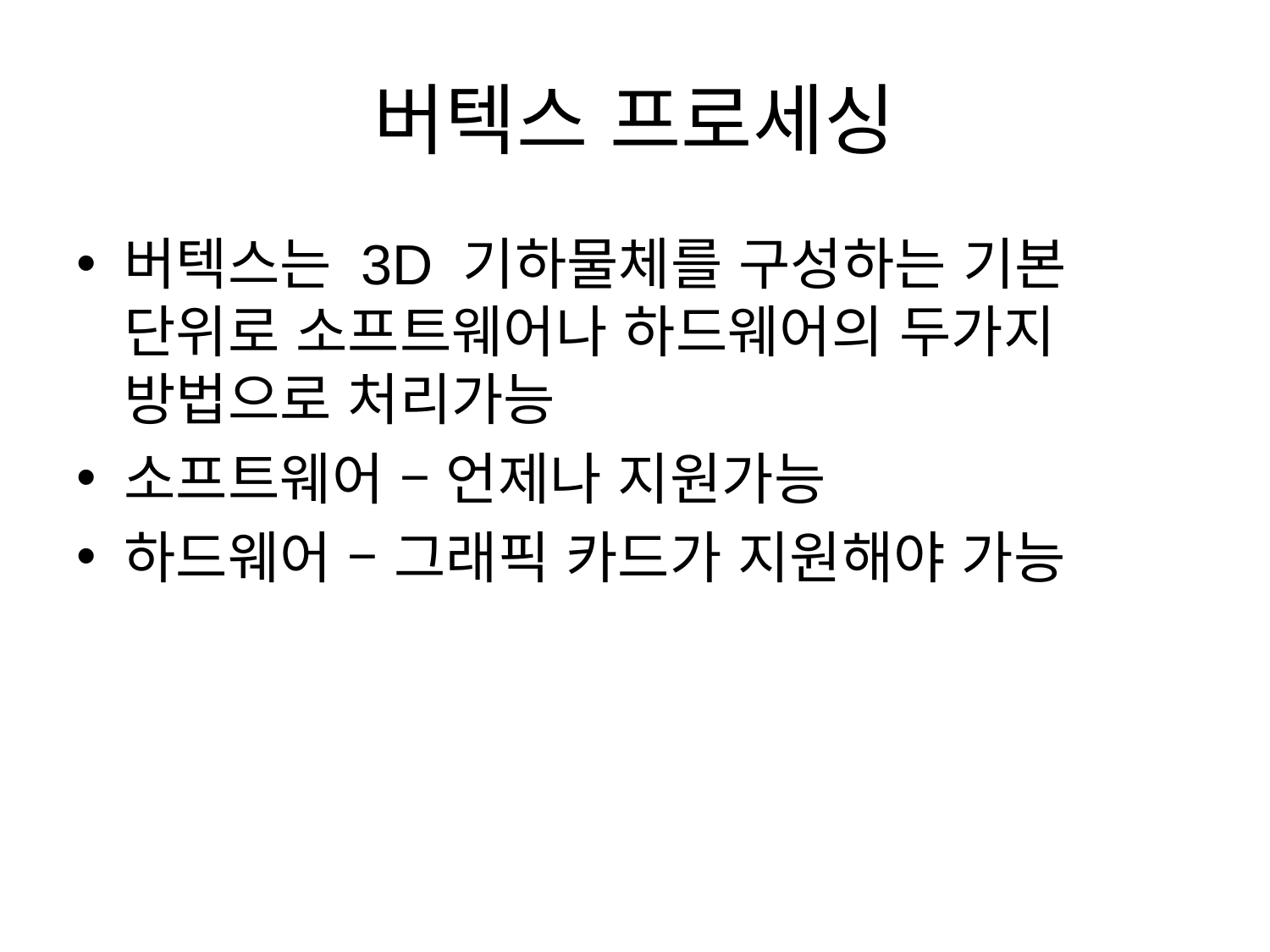

# 버텍스 프로세싱
버텍스는 3D 기하물체를 구성하는 기본 단위로 소프트웨어나 하드웨어의 두가지 방법으로 처리가능
소프트웨어 – 언제나 지원가능
하드웨어 – 그래픽 카드가 지원해야 가능